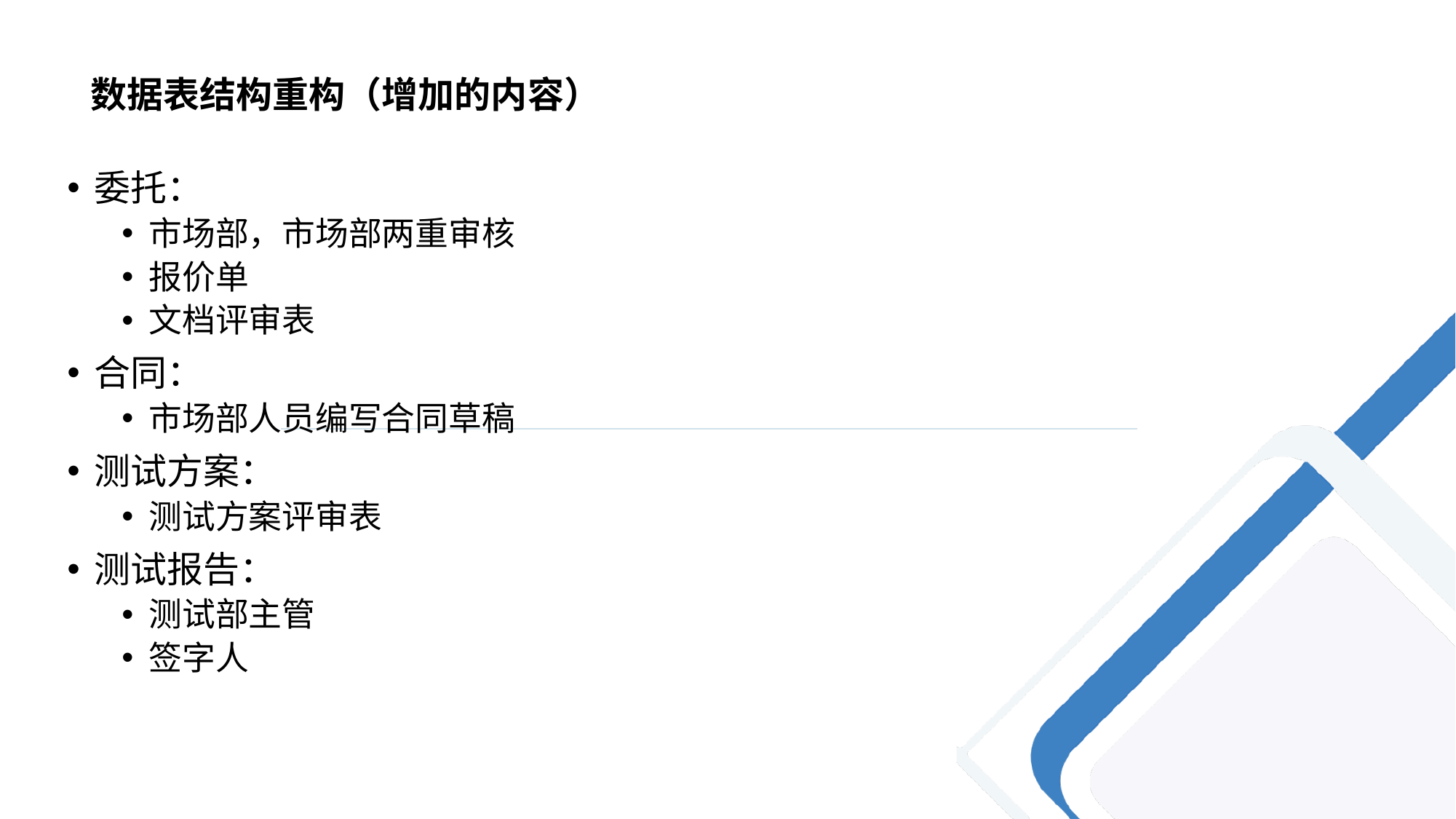

数据表结构重构（增加的内容）
委托：
市场部，市场部两重审核
报价单
文档评审表
合同：
市场部人员编写合同草稿
测试方案：
测试方案评审表
测试报告：
测试部主管
签字人